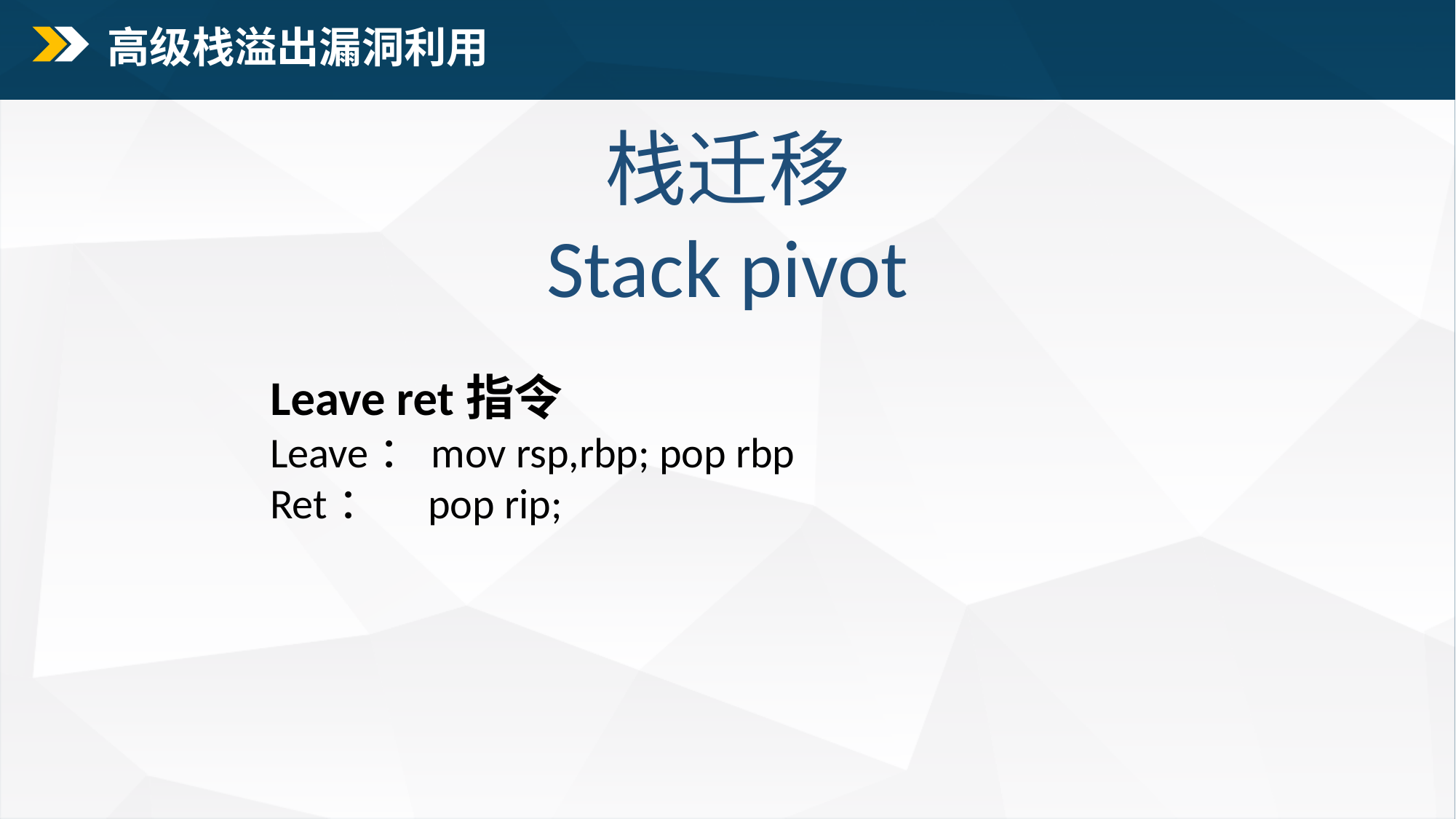

高级栈溢出漏洞利用

栈迁移
Stack pivot
Leave ret指令
Leave：mov rsp,rbp; pop rbp
Ret：    pop rip;